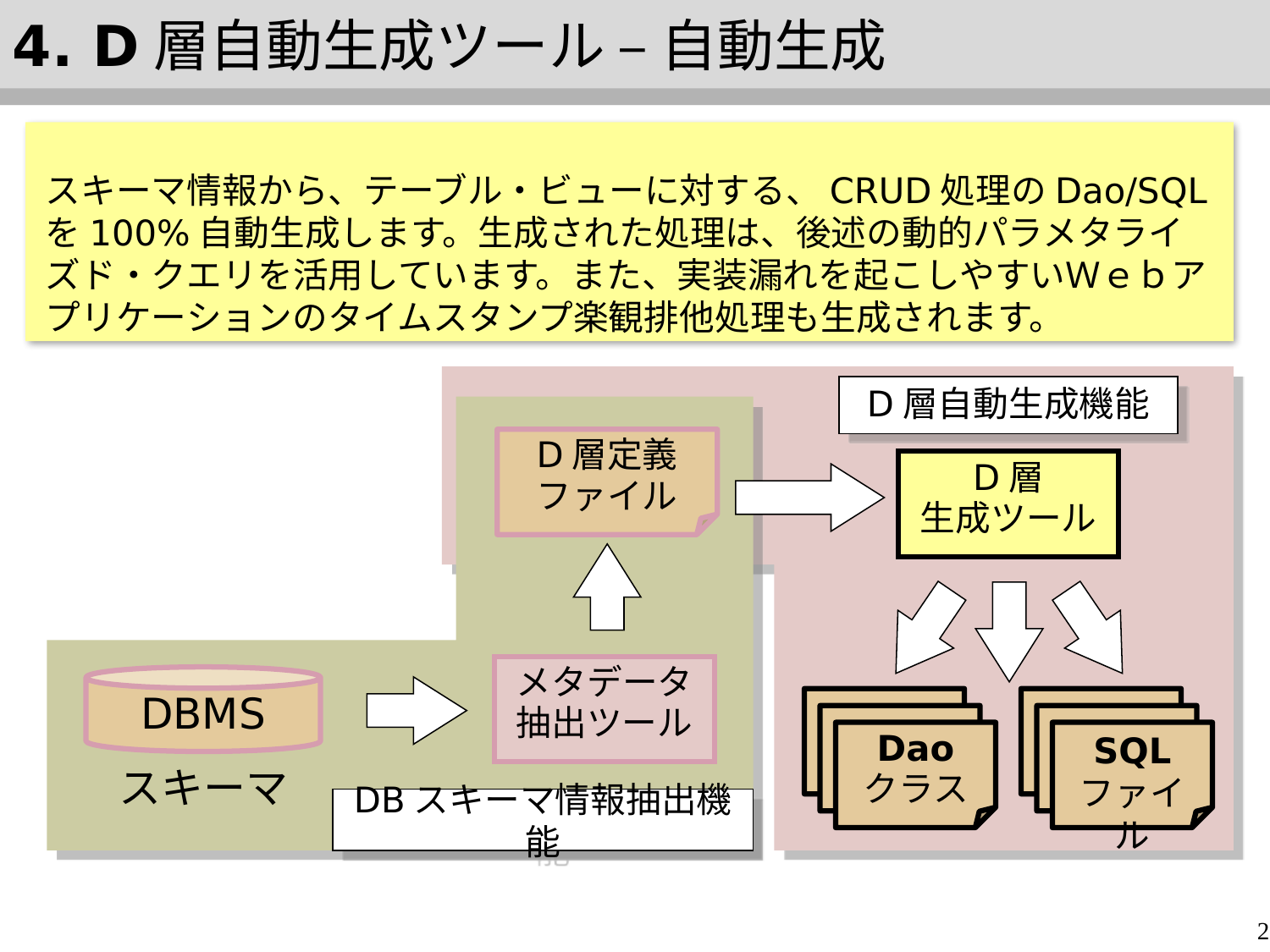

4. D層自動生成ツール – 自動生成
　スキーマ情報から、テーブル・ビューに対する、CRUD処理のDao/SQLを100%自動生成します。生成された処理は、後述の動的パラメタライズド・クエリを活用しています。また、実装漏れを起こしやすいＷｅｂアプリケーションのタイムスタンプ楽観排他処理も生成されます。

D層自動生成機能

D層定義
ファイル
D層
生成ツール

メタデータ
抽出ツール
DBMS
スキーマ

Dao
クラス
SQL
ファイル
DBスキーマ情報抽出機能